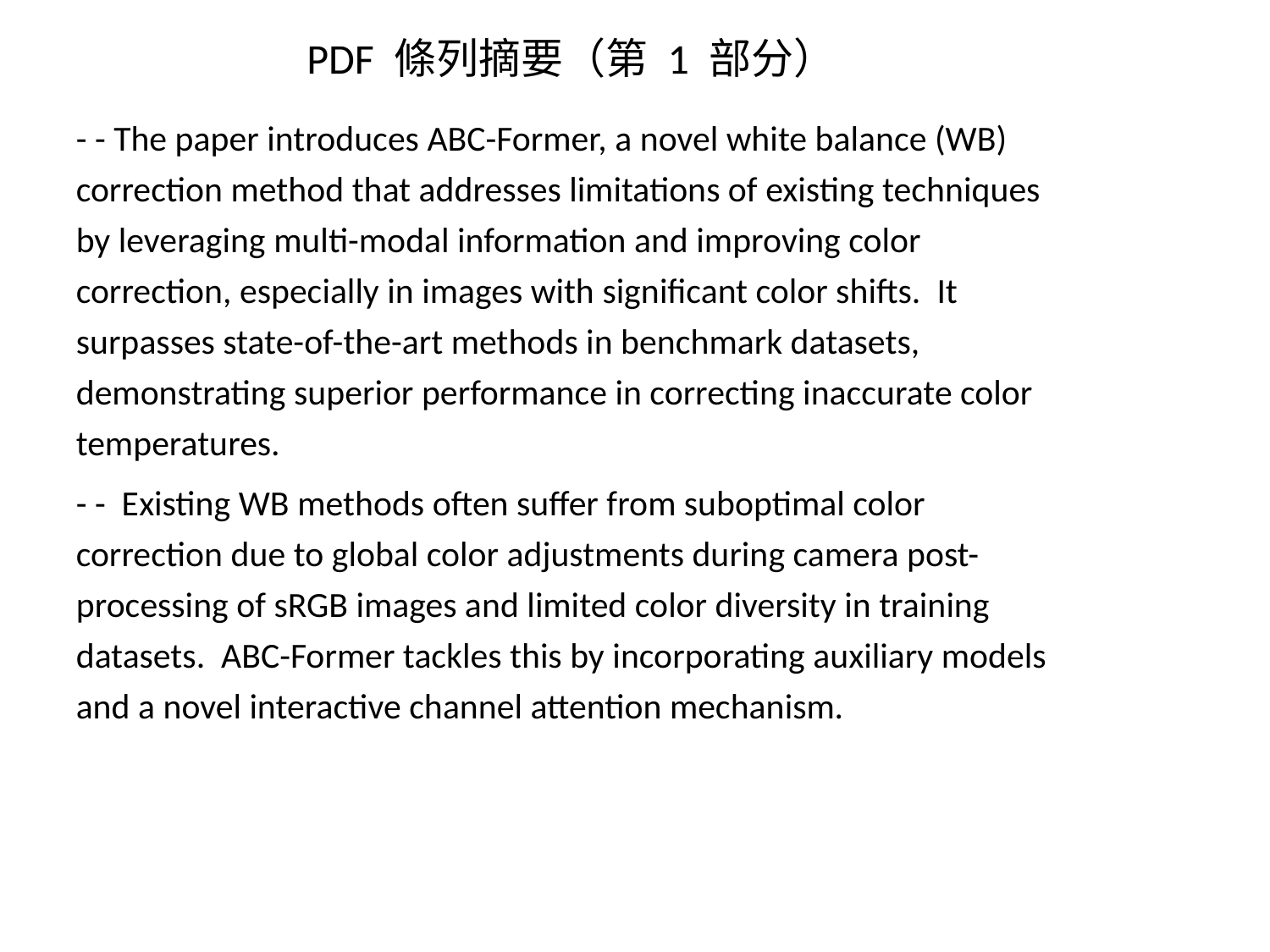

PDF 條列摘要（第 1 部分）

- - The paper introduces ABC-Former, a novel white balance (WB) correction method that addresses limitations of existing techniques by leveraging multi-modal information and improving color correction, especially in images with significant color shifts.  It surpasses state-of-the-art methods in benchmark datasets, demonstrating superior performance in correcting inaccurate color temperatures.
- -  Existing WB methods often suffer from suboptimal color correction due to global color adjustments during camera post-processing of sRGB images and limited color diversity in training datasets.  ABC-Former tackles this by incorporating auxiliary models and a novel interactive channel attention mechanism.